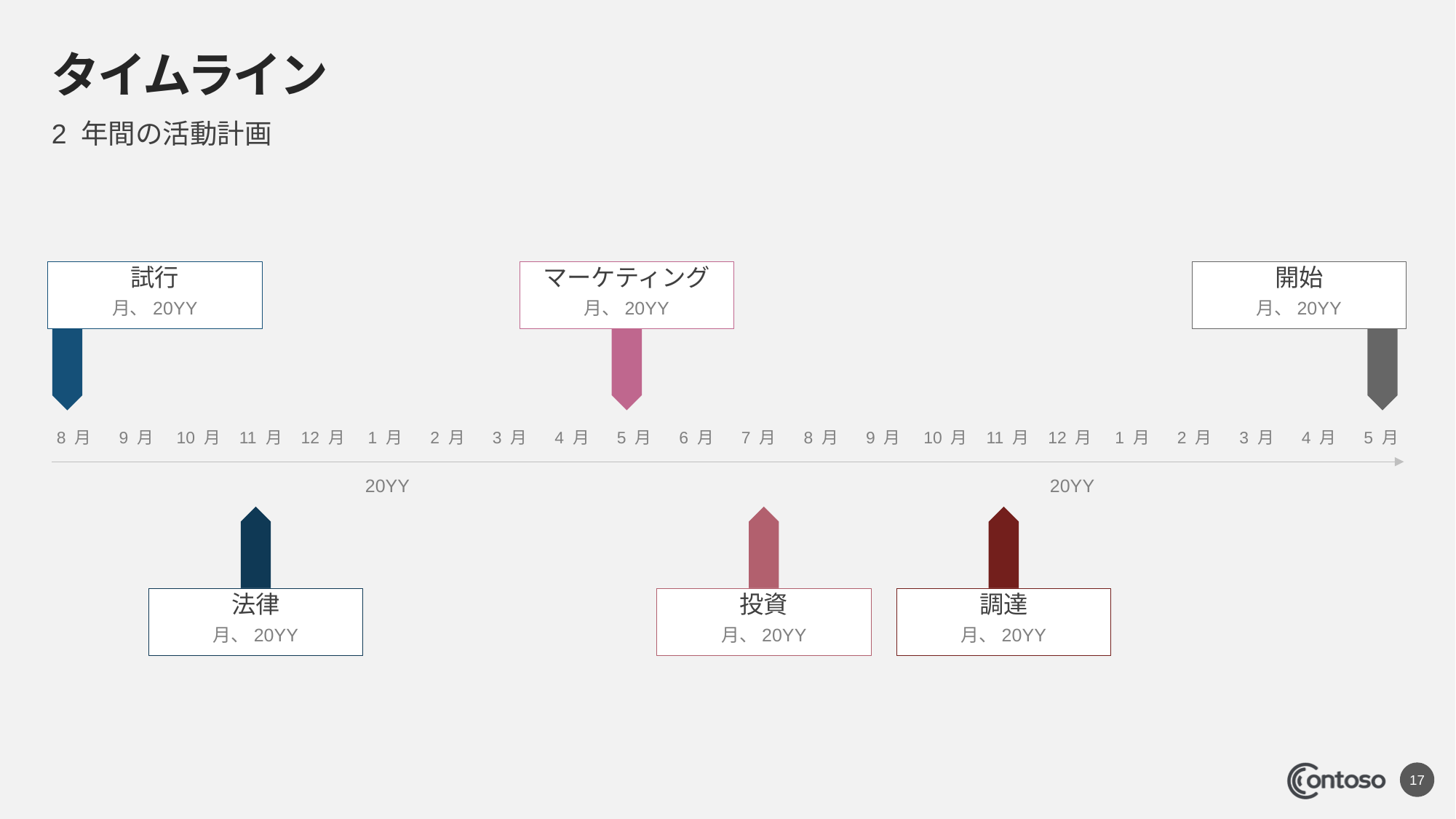

# タイムライン
2 年間の活動計画
試行
マーケティング
開始
月、20YY
月、20YY
月、20YY

8 月
9 月
10 月
11 月
12 月
1 月
2 月
3 月
4 月
5 月
6 月
7 月
8 月
9 月
10 月
11 月
12 月
1 月
2 月
3 月
4 月
5 月
20YY
20YY

法律
投資
調達
月、20YY
月、20YY
月、20YY
17